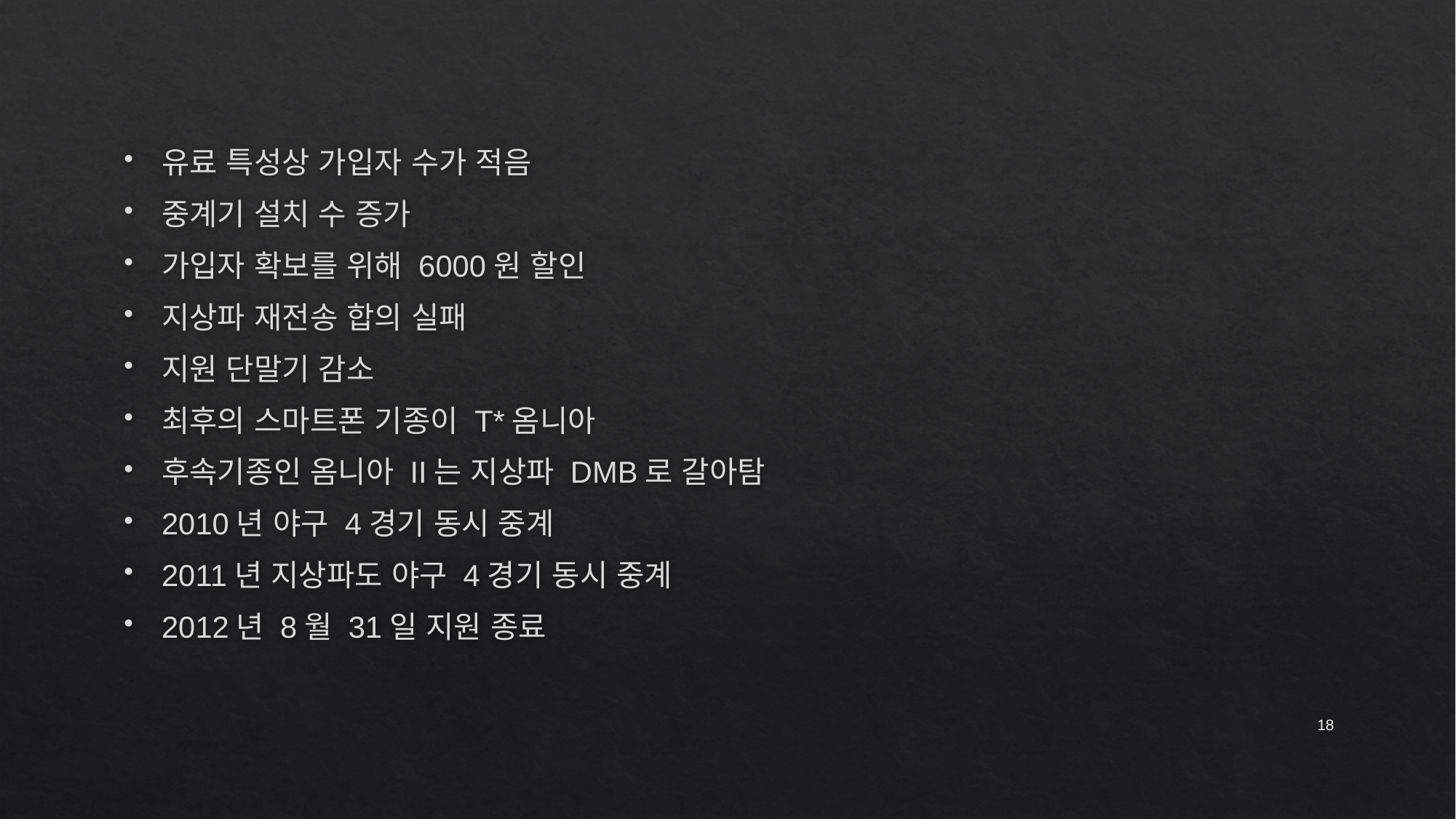

유료 특성상 가입자 수가 적음
중계기 설치 수 증가
가입자 확보를 위해 6000원 할인
지상파 재전송 합의 실패
지원 단말기 감소
최후의 스마트폰 기종이 T*옴니아
후속기종인 옴니아 II는 지상파 DMB로 갈아탐
2010년 야구 4경기 동시 중계
2011년 지상파도 야구 4경기 동시 중계
2012년 8월 31일 지원 종료
18